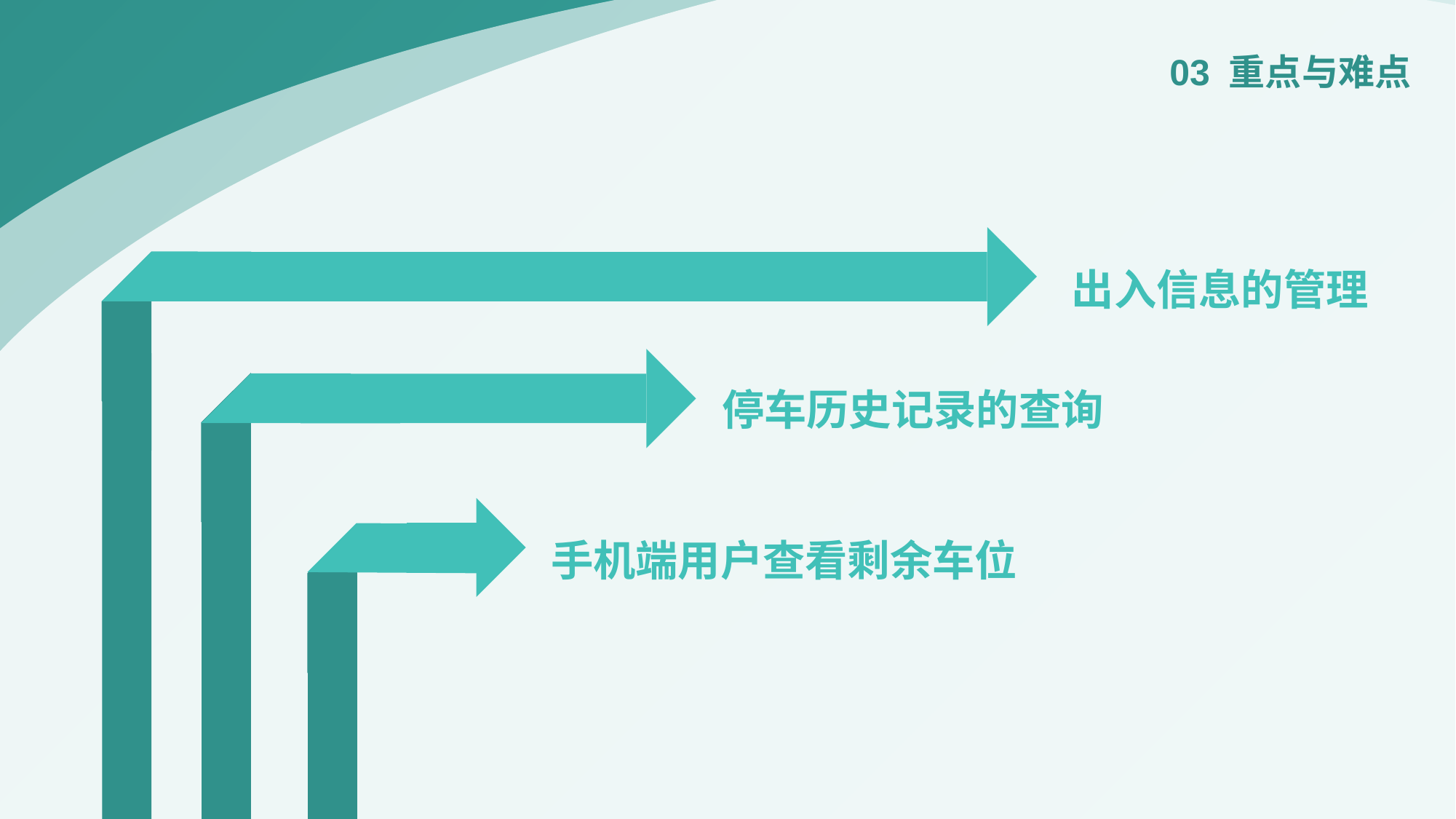

03 重点与难点

出入信息的管理

停车历史记录的查询

手机端用户查看剩余车位